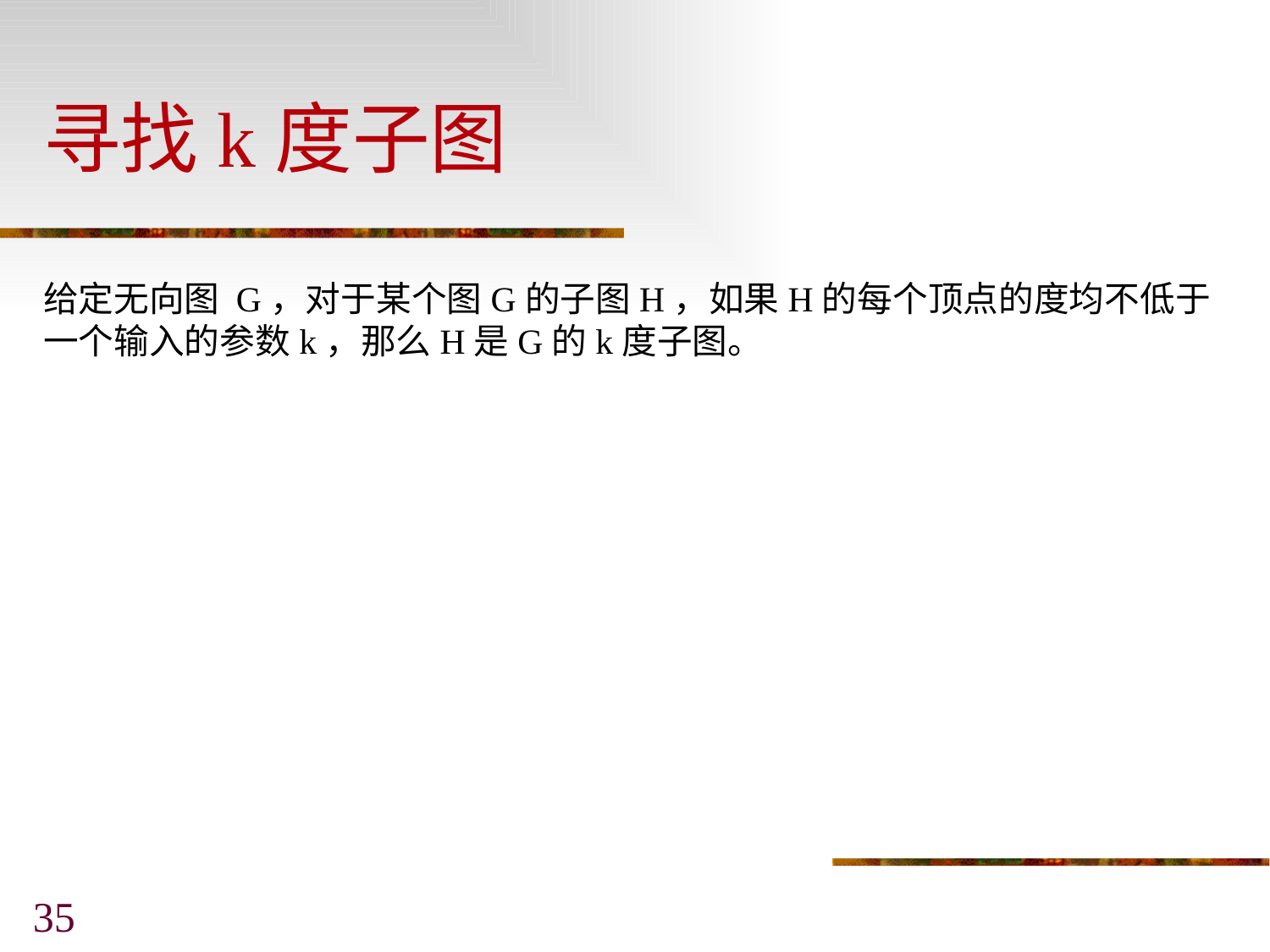

# 寻找k度子图
给定无向图 G，对于某个图G的子图H，如果H的每个顶点的度均不低于一个输入的参数k，那么H是G的k度子图。
35